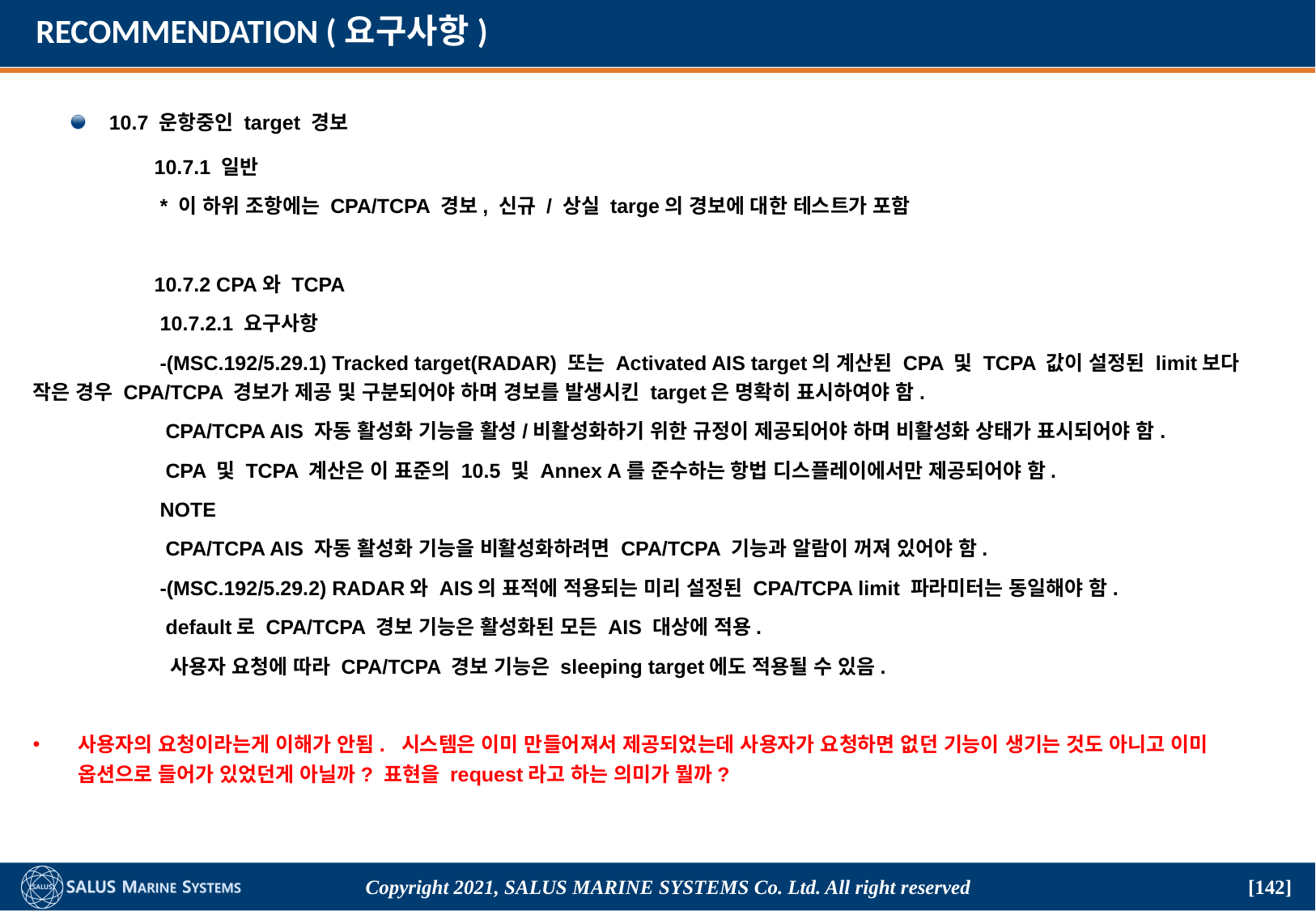

# RECOMMENDATION (요구사항)
10.7 운항중인 target 경보
	10.7.1 일반
	 * 이 하위 조항에는 CPA/TCPA 경보, 신규 / 상실 targe의 경보에 대한 테스트가 포함

	10.7.2 CPA와 TCPA
	 10.7.2.1 요구사항
	 -(MSC.192/5.29.1) Tracked target(RADAR) 또는 Activated AIS target의 계산된 CPA 및 TCPA 값이 설정된 limit보다 작은 경우 CPA/TCPA 경보가 제공 및 구분되어야 하며 경보를 발생시킨 target은 명확히 표시하여야 함.
	  CPA/TCPA AIS 자동 활성화 기능을 활성/비활성화하기 위한 규정이 제공되어야 하며 비활성화 상태가 표시되어야 함.
 	  CPA 및 TCPA 계산은 이 표준의 10.5 및 Annex A를 준수하는 항법 디스플레이에서만 제공되어야 함.
	 NOTE
	  CPA/TCPA AIS 자동 활성화 기능을 비활성화하려면 CPA/TCPA 기능과 알람이 꺼져 있어야 함.
	 -(MSC.192/5.29.2) RADAR와 AIS의 표적에 적용되는 미리 설정된 CPA/TCPA limit 파라미터는 동일해야 함.
	  default로 CPA/TCPA 경보 기능은 활성화된 모든 AIS 대상에 적용.
	  사용자 요청에 따라 CPA/TCPA 경보 기능은 sleeping target에도 적용될 수 있음.

사용자의 요청이라는게 이해가 안됨.  시스템은 이미 만들어져서 제공되었는데 사용자가 요청하면 없던 기능이 생기는 것도 아니고 이미 옵션으로 들어가 있었던게 아닐까? 표현을 request라고 하는 의미가 뭘까?
Copyright 2021, SALUS Marine Systems Co. Ltd. All right reserved
[142]